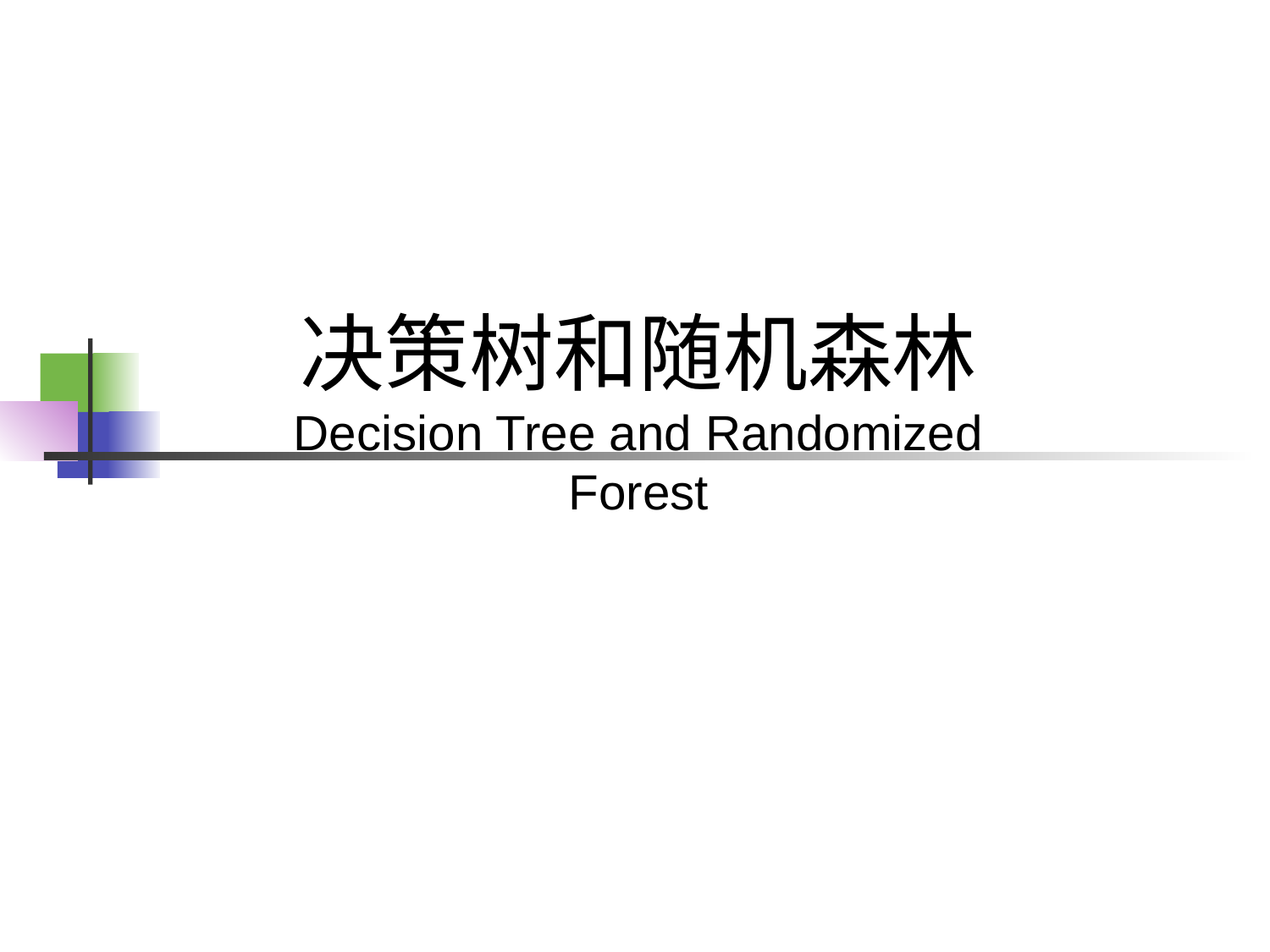

# 决策树和随机森林 Decision Tree and Randomized Forest